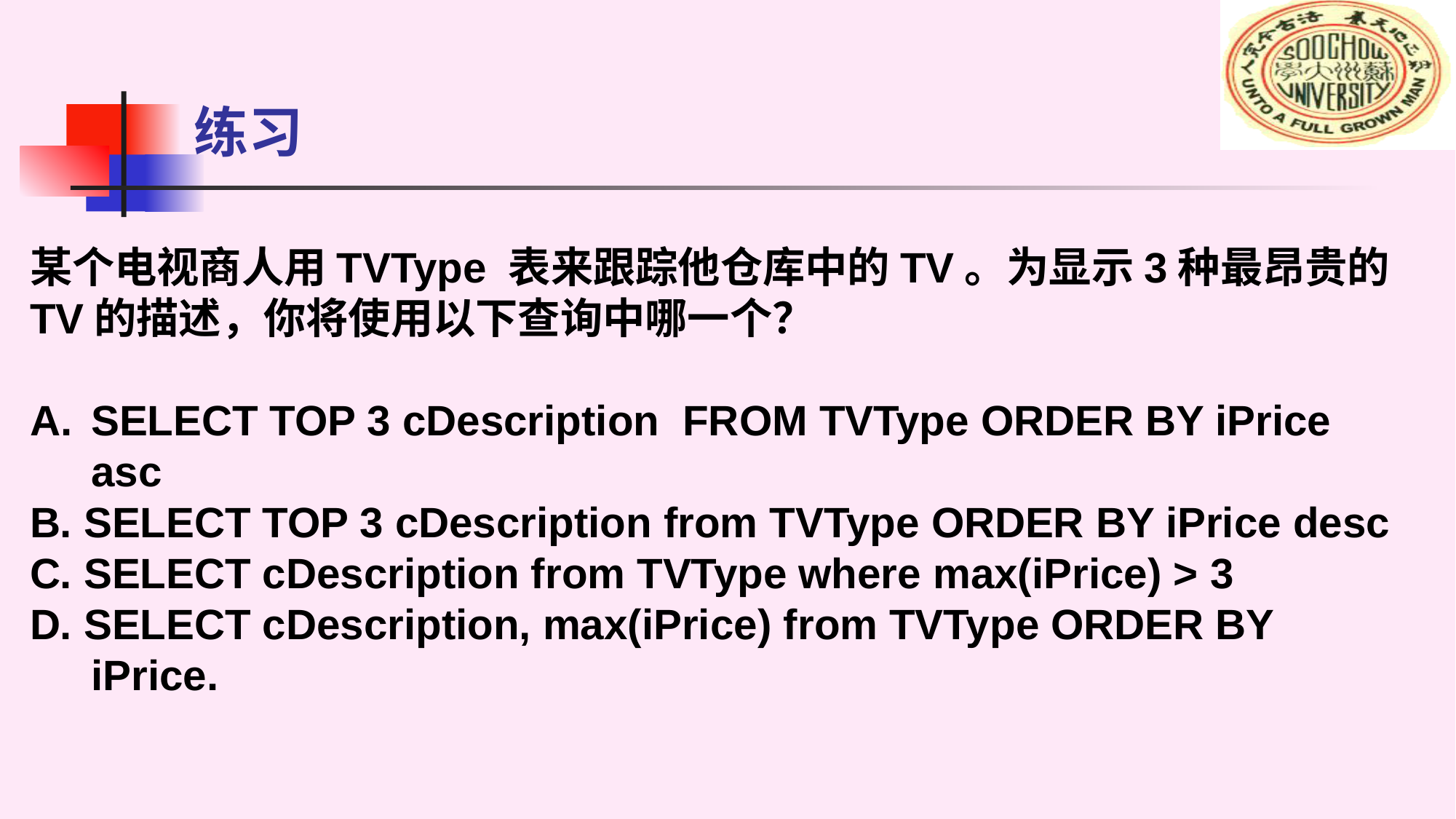

# 练习
某个电视商人用TVType 表来跟踪他仓库中的TV。为显示3种最昂贵的TV的描述，你将使用以下查询中哪一个？

SELECT TOP 3 cDescription  FROM TVType ORDER BY iPrice asc
B. SELECT TOP 3 cDescription from TVType ORDER BY iPrice desc
C. SELECT cDescription from TVType where max(iPrice) > 3
D. SELECT cDescription, max(iPrice) from TVType ORDER BY iPrice.